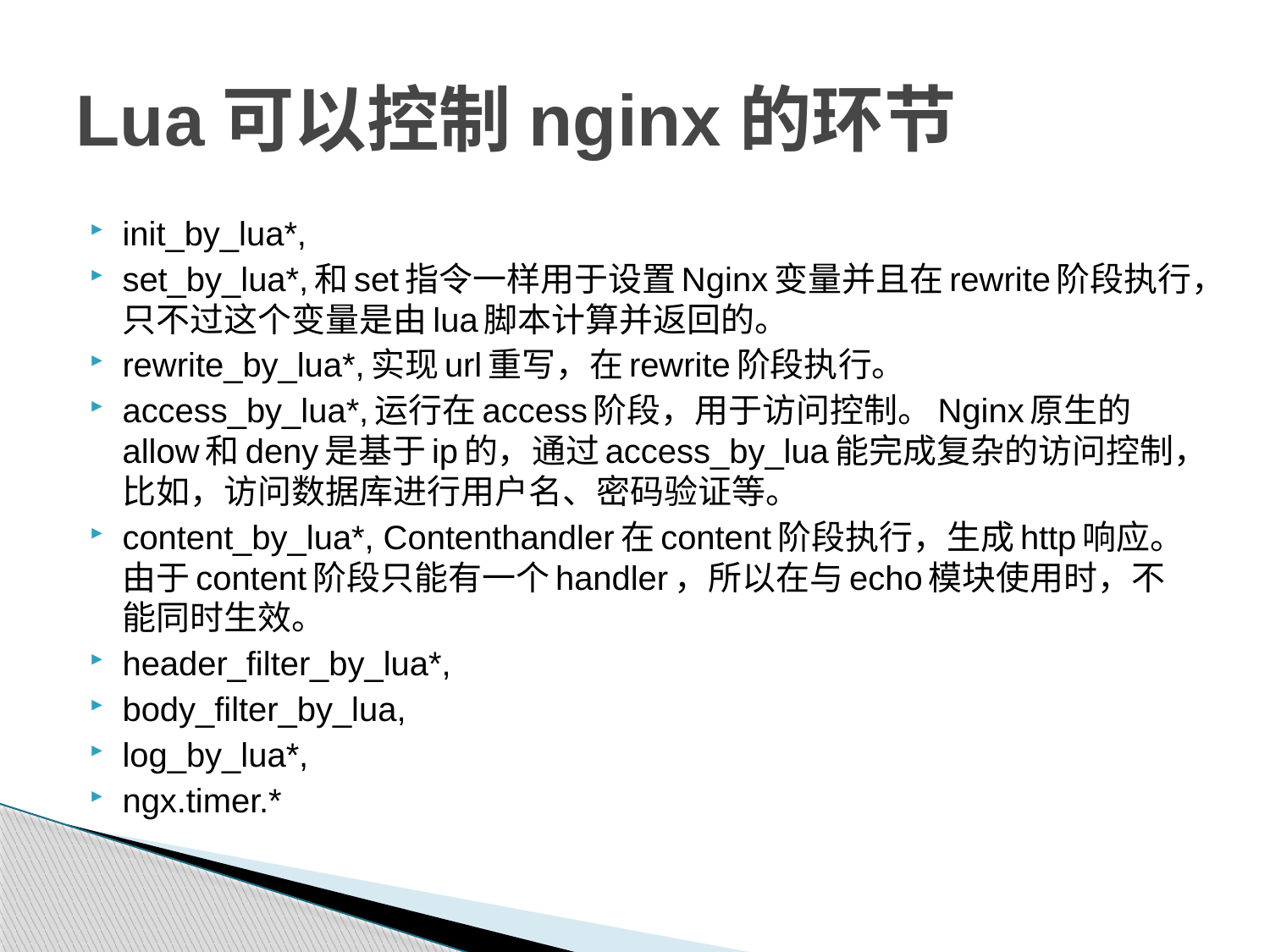

# Lua可以控制nginx的环节
init_by_lua*,
set_by_lua*,和set指令一样用于设置Nginx变量并且在rewrite阶段执行，只不过这个变量是由lua脚本计算并返回的。
rewrite_by_lua*,实现url重写，在rewrite阶段执行。
access_by_lua*,运行在access阶段，用于访问控制。Nginx原生的allow和deny是基于ip的，通过access_by_lua能完成复杂的访问控制，比如，访问数据库进行用户名、密码验证等。
content_by_lua*, Contenthandler在content阶段执行，生成http响应。由于content阶段只能有一个handler，所以在与echo模块使用时，不能同时生效。
header_filter_by_lua*,
body_filter_by_lua,
log_by_lua*,
ngx.timer.*